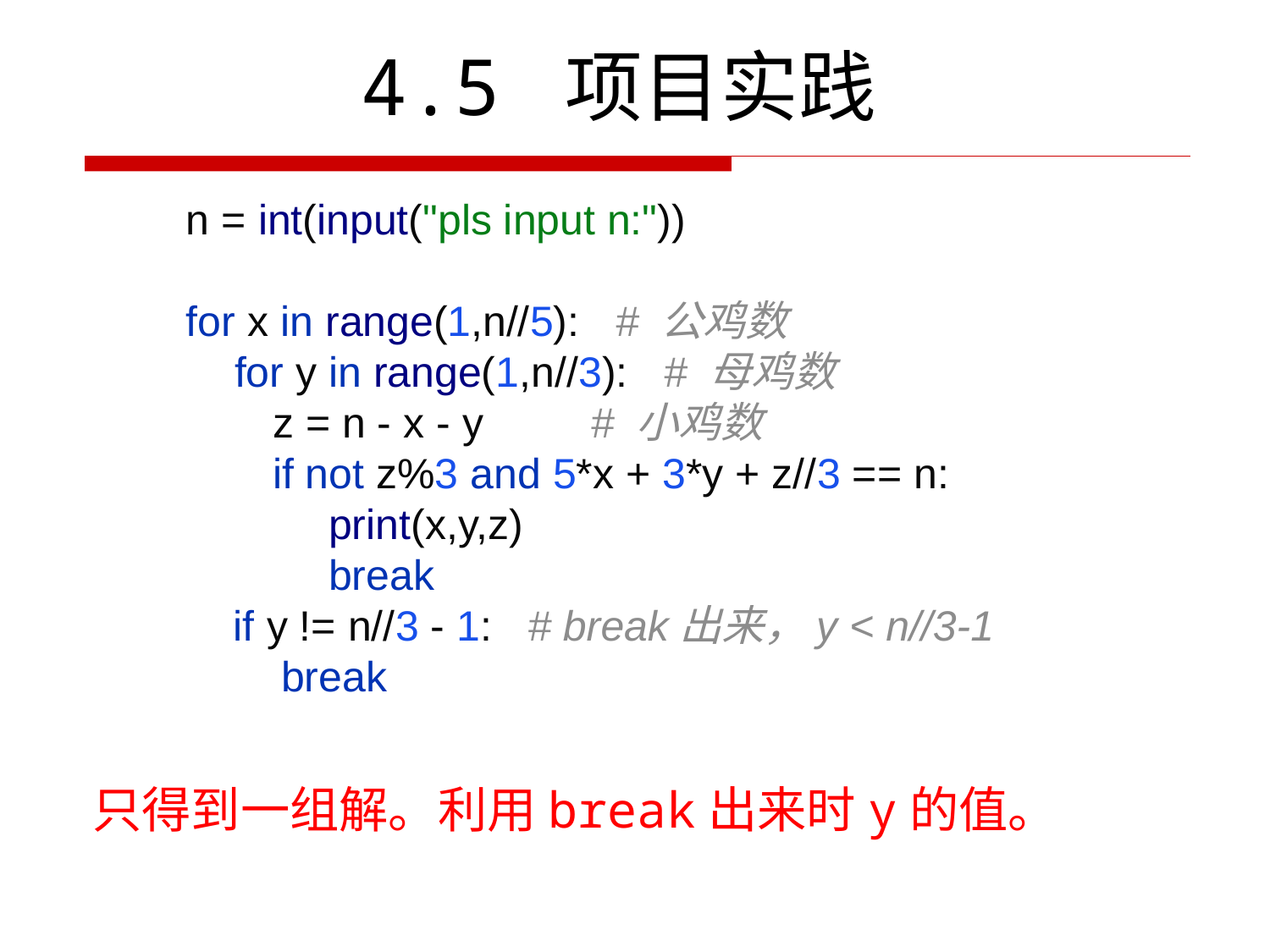

# 4.5 项目实践
n = int(input("pls input n:"))
for x in range(1,n//5):   # 公鸡数
    for y in range(1,n//3):   # 母鸡数
        z = n - x - y         # 小鸡数
        if not z%3 and 5*x + 3*y + z//3 == n:
            print(x,y,z)
            break
    if y != n//3 - 1:   # break出来，y < n//3-1
        break

只得到一组解。利用break出来时y的值。
103